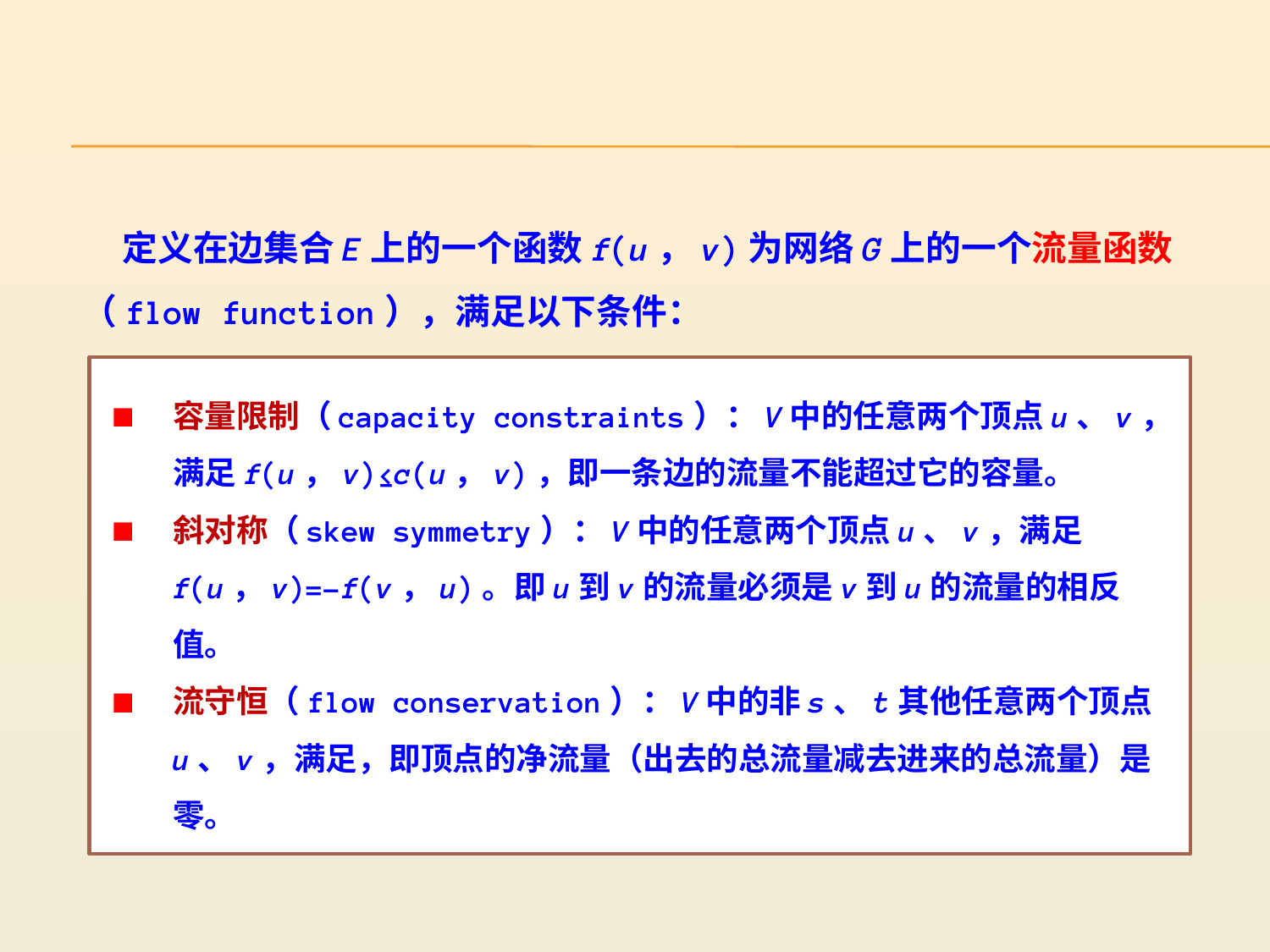

定义在边集合E上的一个函数f(u，v)为网络G上的一个流量函数（flow function），满足以下条件：
容量限制（capacity constraints）：V中的任意两个顶点u、v，满足f(u，v)≤c(u，v)，即一条边的流量不能超过它的容量。
斜对称（skew symmetry）：V中的任意两个顶点u、v，满足f(u，v)=-f(v，u)。即u到v的流量必须是v到u的流量的相反值。
流守恒（flow conservation）：V中的非s、t其他任意两个顶点u、v，满足，即顶点的净流量（出去的总流量减去进来的总流量）是零。